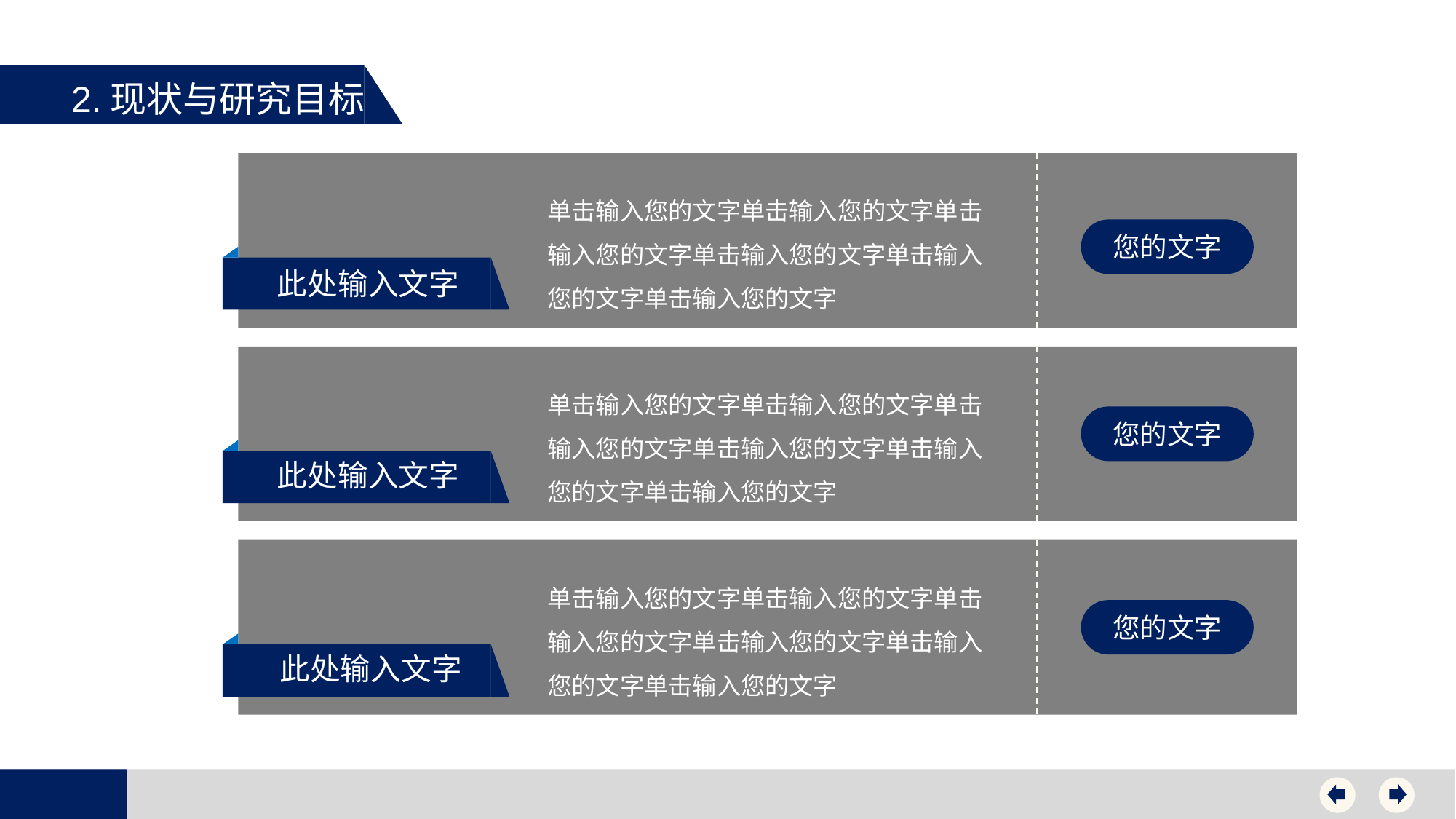

2.现状与研究目标

单击输入您的文字单击输入您的文字单击输入您的文字单击输入您的文字单击输入您的文字单击输入您的文字
您的文字

此处输入文字

单击输入您的文字单击输入您的文字单击输入您的文字单击输入您的文字单击输入您的文字单击输入您的文字
您的文字

此处输入文字

单击输入您的文字单击输入您的文字单击输入您的文字单击输入您的文字单击输入您的文字单击输入您的文字
您的文字

此处输入文字